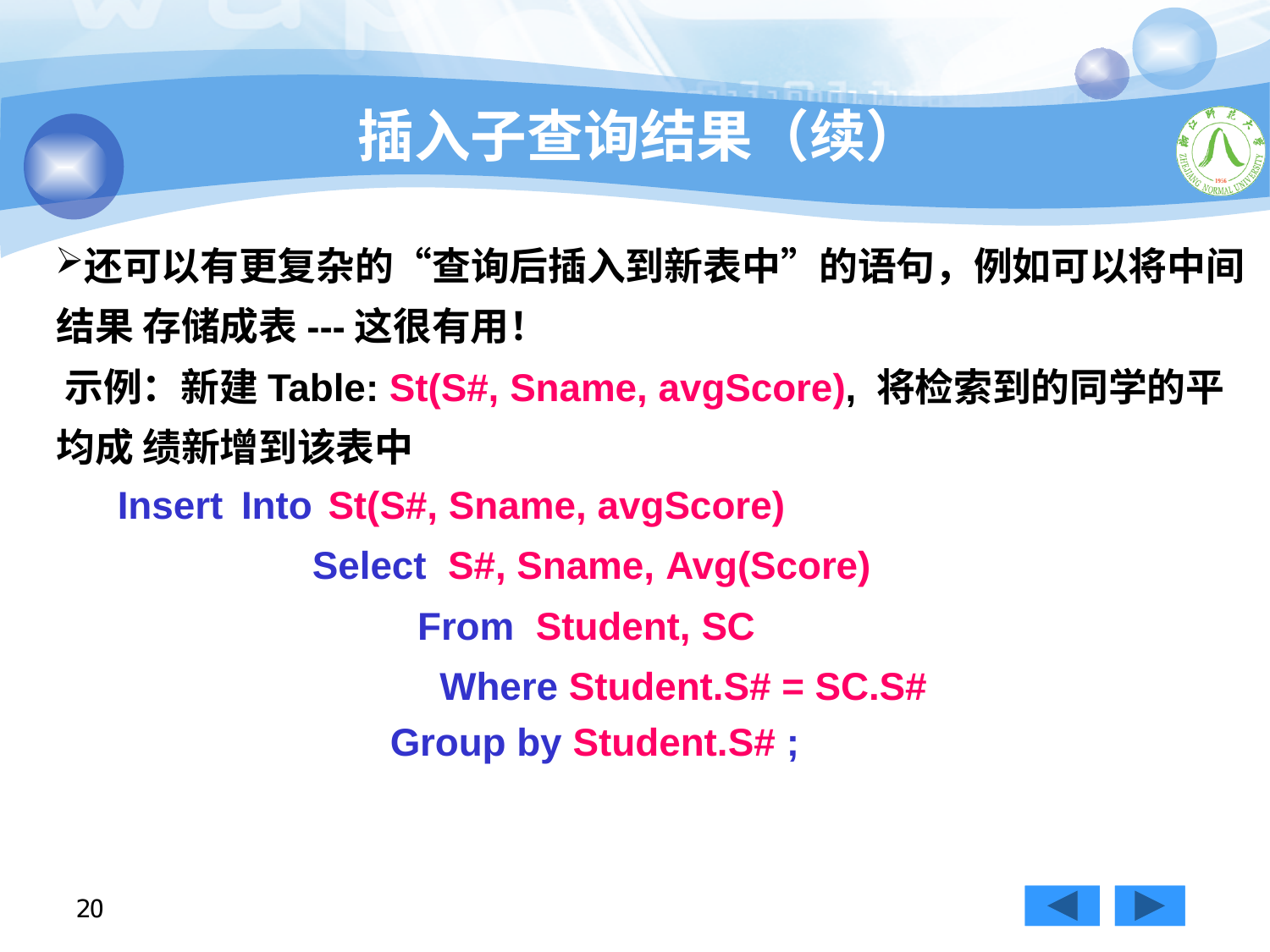

# 插入子查询结果（续）
还可以有更复杂的“查询后插入到新表中”的语句，例如可以将中间结果 存储成表---这很有用！
示例：新建Table: St(S#, Sname, avgScore), 将检索到的同学的平均成 绩新增到该表中
Insert Into	 St(S#, Sname, avgScore)
Select  S#, Sname, Avg(Score)
From  Student, SC
                 Where Student.S# = SC.S#
Group by Student.S# ;
20